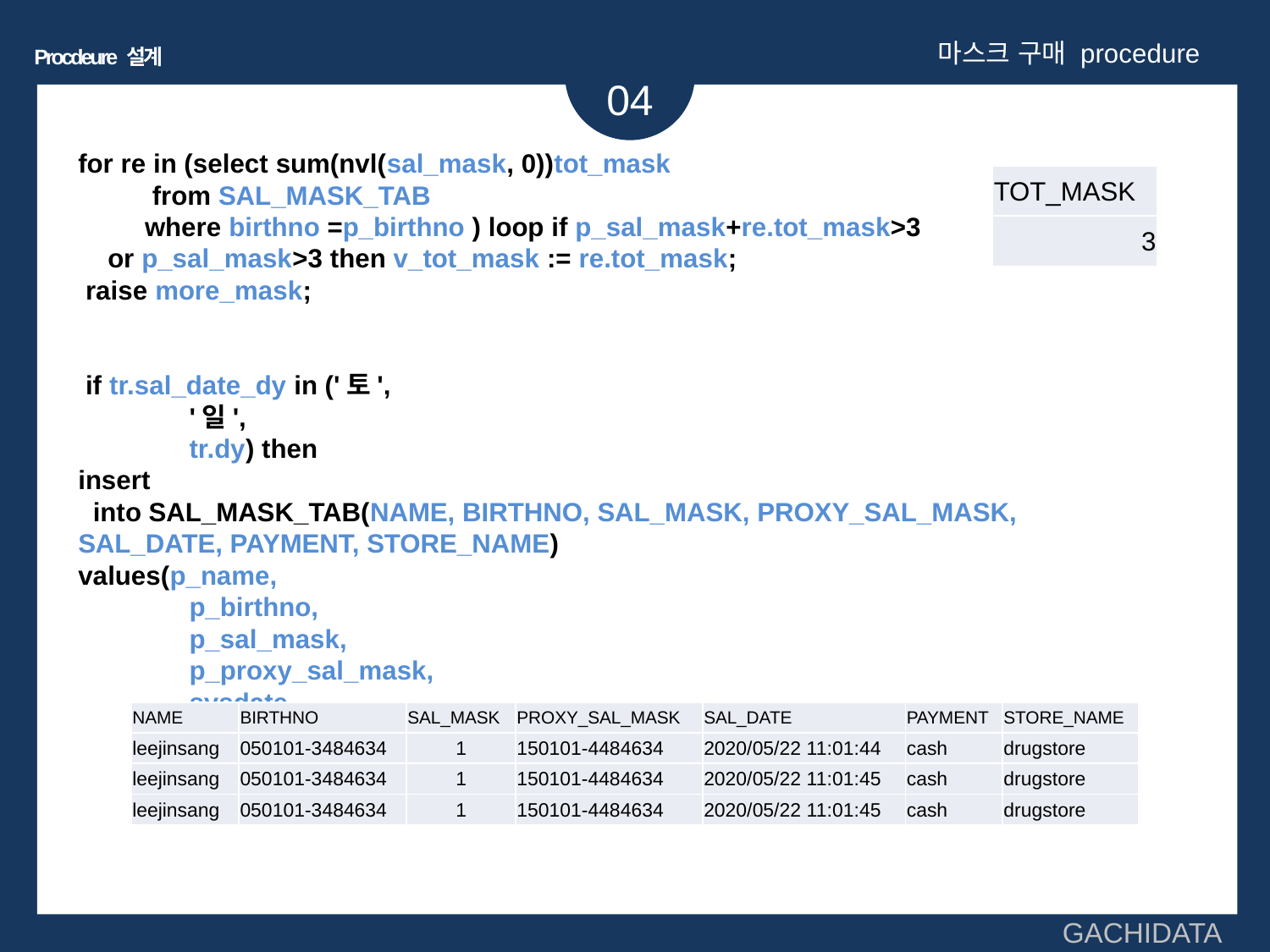

마스크 구매 procedure
Procdeure 설계
04

for re in (select sum(nvl(sal_mask, 0))tot_mask
          from SAL_MASK_TAB
         where birthno =p_birthno ) loop if p_sal_mask+re.tot_mask>3
    or p_sal_mask>3 then v_tot_mask := re.tot_mask;
 raise more_mask;

 if tr.sal_date_dy in ('토',
               '일',
               tr.dy) then
insert
  into SAL_MASK_TAB(NAME, BIRTHNO, SAL_MASK, PROXY_SAL_MASK, SAL_DATE, PAYMENT, STORE_NAME)
values(p_name,
               p_birthno,
               p_sal_mask,
               p_proxy_sal_mask,
               sysdate,
               p_payment,
               p_store_name);
       else raise dont_sal_mask ;

| TOT\_MASK |
| --- |
| 3 |
| NAME | BIRTHNO | SAL\_MASK | PROXY\_SAL\_MASK | SAL\_DATE | PAYMENT | STORE\_NAME |
| --- | --- | --- | --- | --- | --- | --- |
| leejinsang | 050101-3484634 | 1 | 150101-4484634 | 2020/05/22 11:01:44 | cash | drugstore |
| leejinsang | 050101-3484634 | 1 | 150101-4484634 | 2020/05/22 11:01:45 | cash | drugstore |
| leejinsang | 050101-3484634 | 1 | 150101-4484634 | 2020/05/22 11:01:45 | cash | drugstore |
GACHIDATA